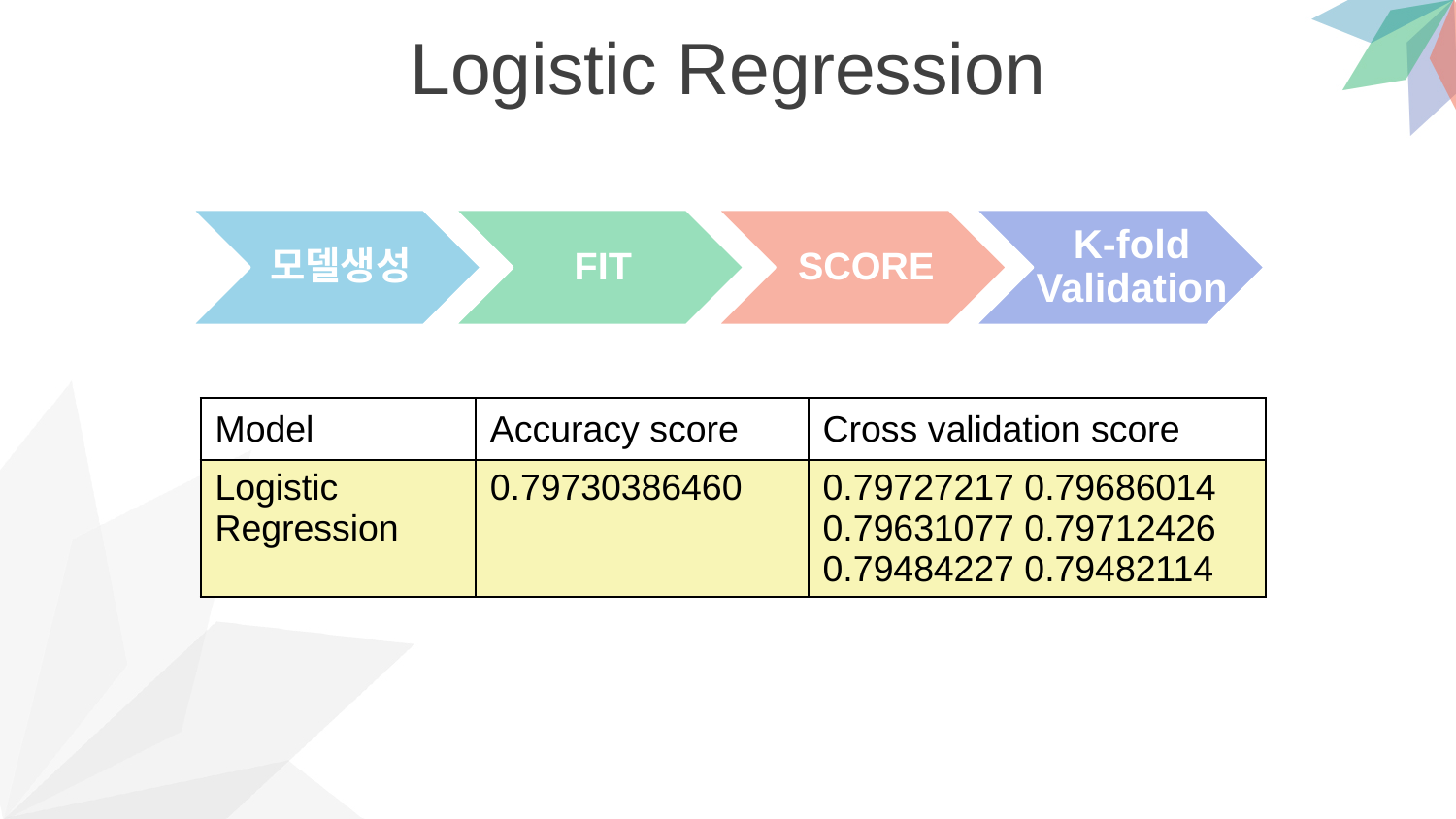

Logistic Regression
모델생성
FIT
SCORE

K-fold Validation
| Model | Accuracy score | Cross validation score |
| --- | --- | --- |
| Logistic Regression | 0.79730386460 | 0.79727217 0.79686014 0.79631077 0.79712426 0.79484227 0.79482114 |